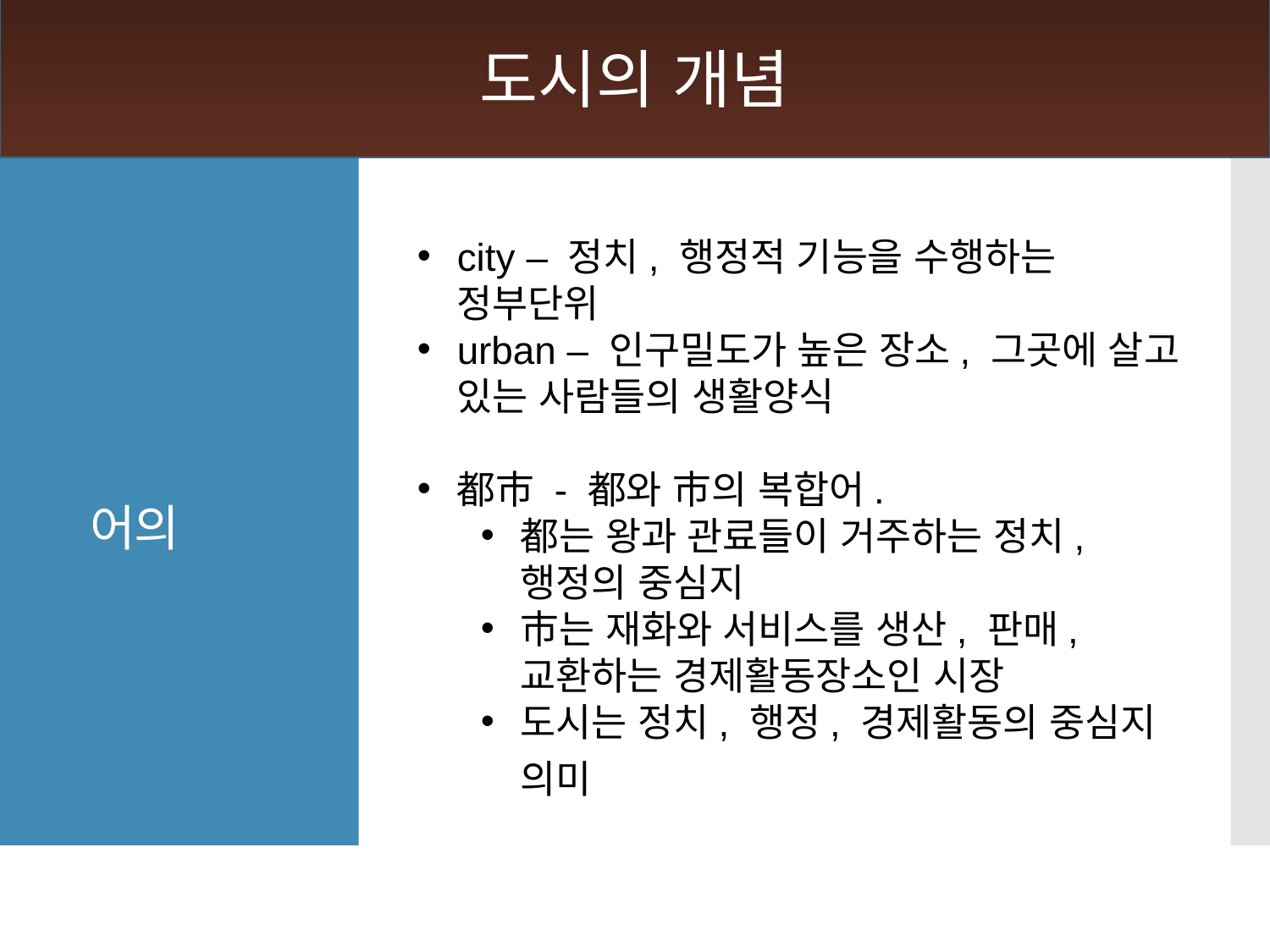

도시의 개념
city – 정치, 행정적 기능을 수행하는 정부단위
urban – 인구밀도가 높은 장소, 그곳에 살고 있는 사람들의 생활양식

都市 - 都와 市의 복합어.
都는 왕과 관료들이 거주하는 정치, 행정의 중심지
市는 재화와 서비스를 생산, 판매, 교환하는 경제활동장소인 시장
도시는 정치, 행정, 경제활동의 중심지 의미
# 어의